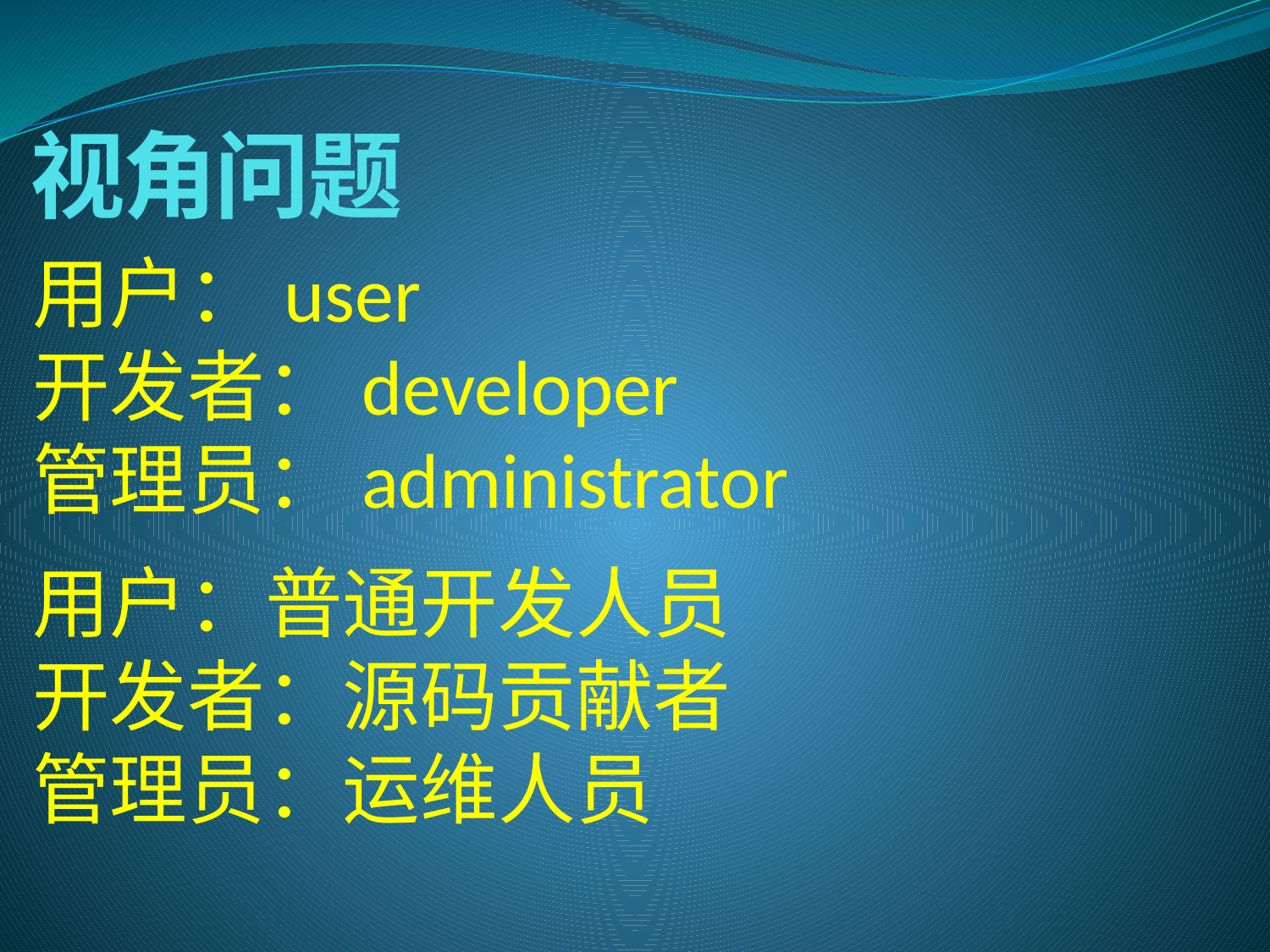

# 视角问题
用户：user
开发者：developer
管理员：administrator
用户：普通开发人员
开发者：源码贡献者
管理员：运维人员